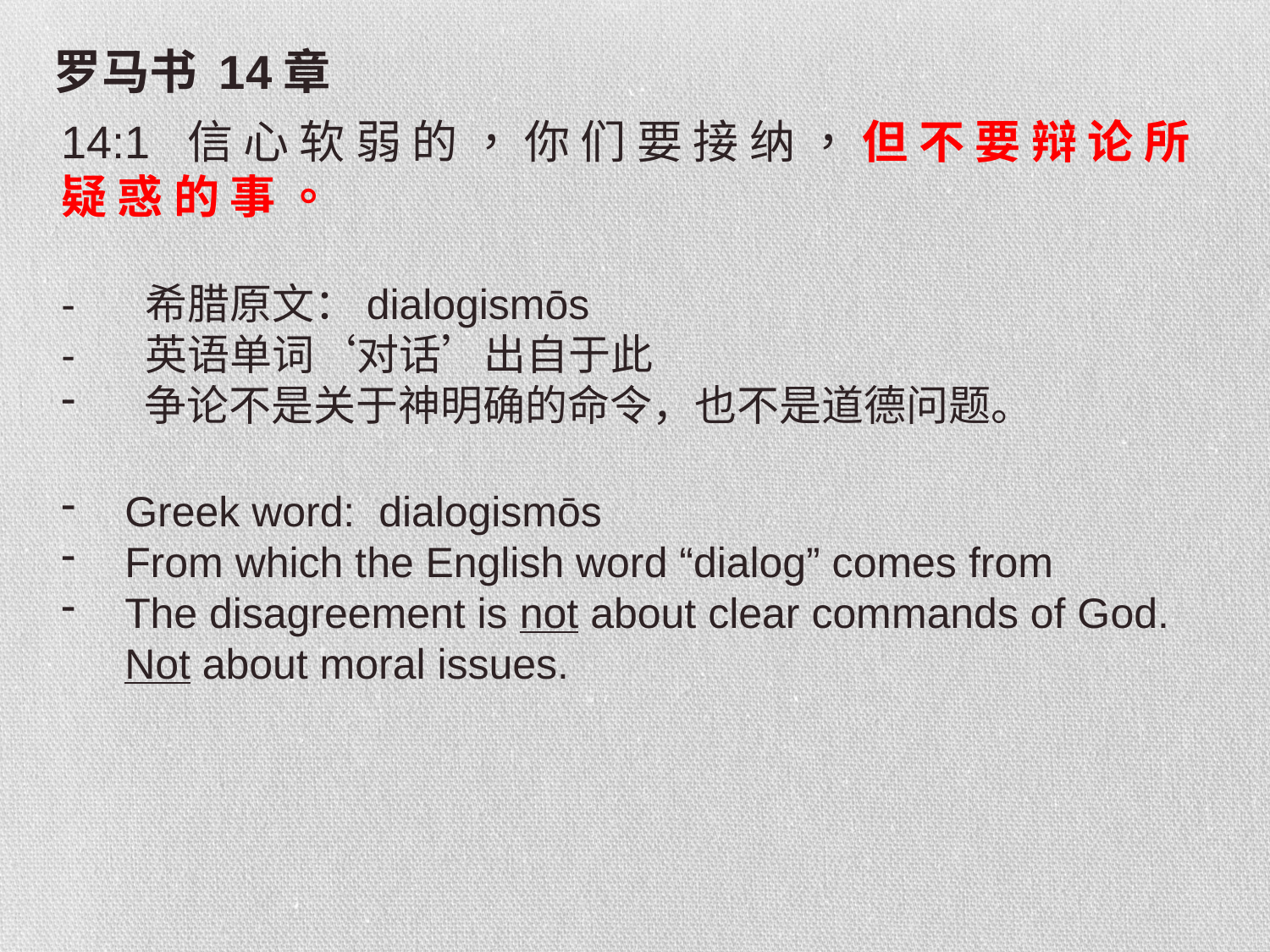

罗马书 14章
14:1  信 心 软 弱 的 ， 你 们 要 接 纳 ， 但 不 要 辩 论 所 疑 惑 的 事 。

-     希腊原文：dialogismōs
-     英语单词‘对话’出自于此
 争论不是关于神明确的命令，也不是道德问题。

Greek word:  dialogismōs
From which the English word “dialog” comes from
The disagreement is not about clear commands of God.  Not about moral issues.